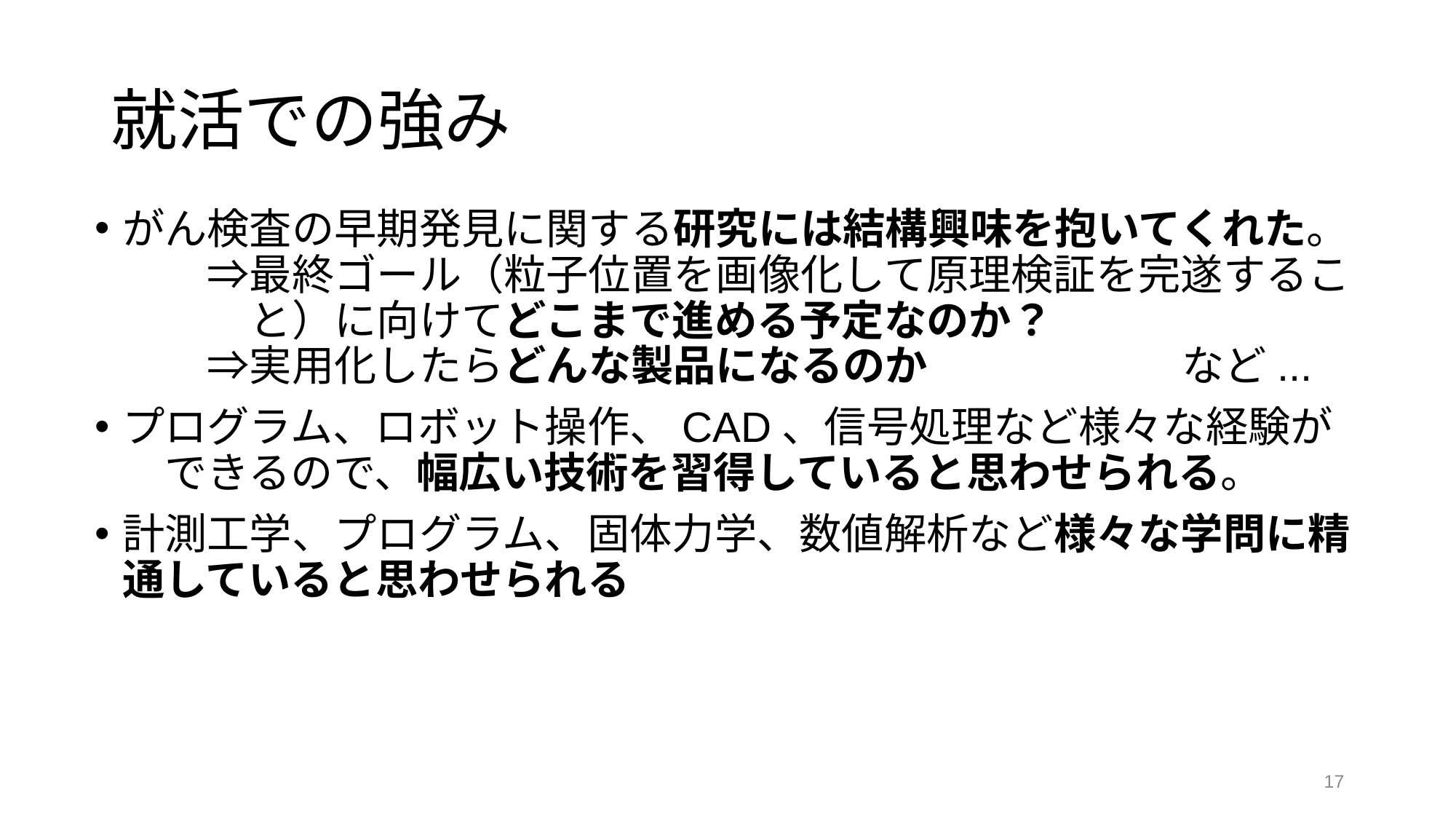

# 就活での強み
がん検査の早期発見に関する研究には結構興味を抱いてくれた。
　　⇒最終ゴール（粒子位置を画像化して原理検証を完遂するこ
　　　と）に向けてどこまで進める予定なのか？
　　⇒実用化したらどんな製品になるのか　　　　　　など...
プログラム、ロボット操作、CAD、信号処理など様々な経験が
　できるので、幅広い技術を習得していると思わせられる。
計測工学、プログラム、固体力学、数値解析など様々な学問に精通していると思わせられる
17